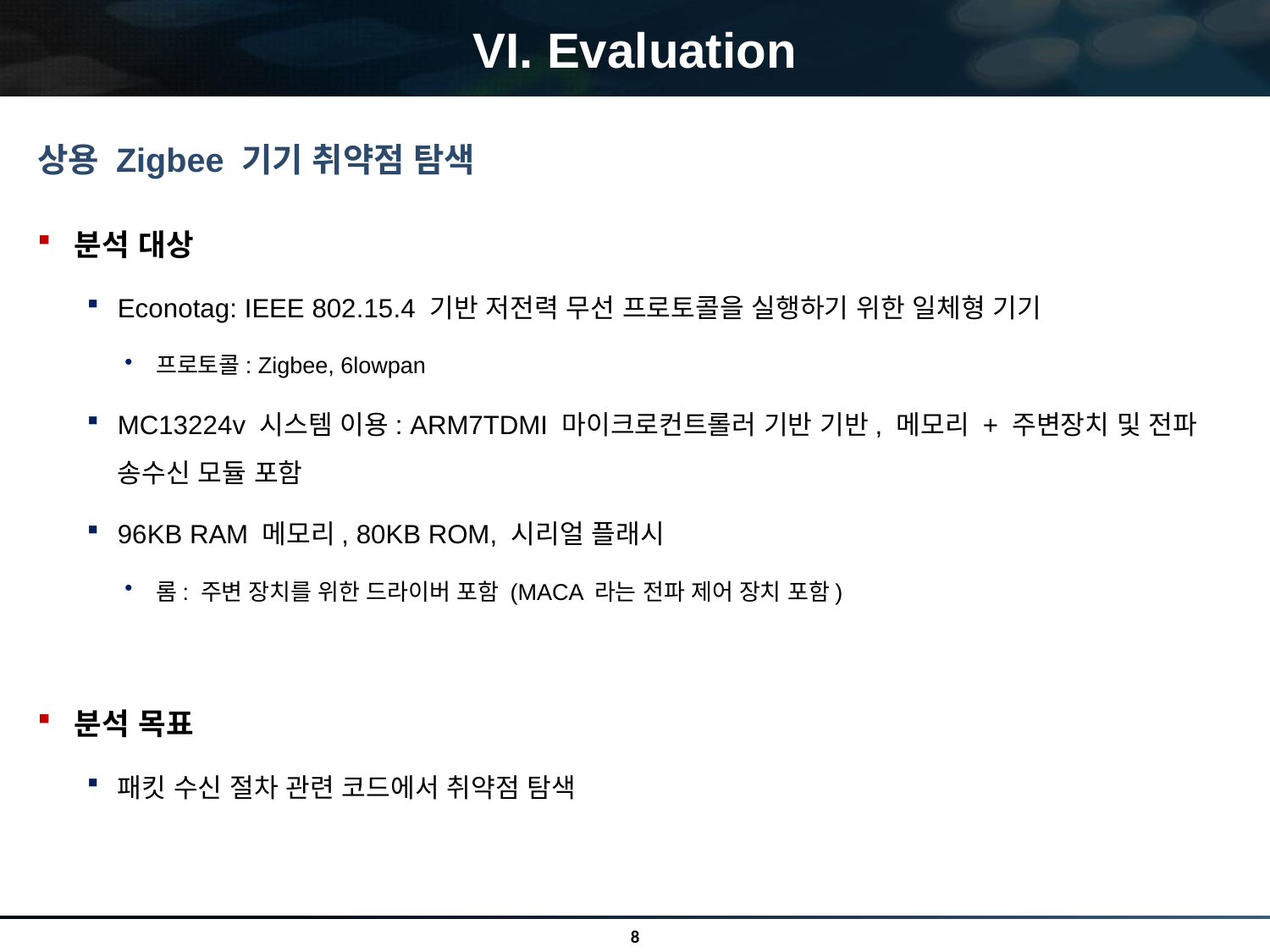

# VI. Evaluation
상용 Zigbee 기기 취약점 탐색
분석 대상
Econotag: IEEE 802.15.4 기반 저전력 무선 프로토콜을 실행하기 위한 일체형 기기
프로토콜: Zigbee, 6lowpan
MC13224v 시스템 이용: ARM7TDMI 마이크로컨트롤러 기반 기반, 메모리 + 주변장치 및 전파 송수신 모듈 포함
96KB RAM 메모리, 80KB ROM, 시리얼 플래시
롬: 주변 장치를 위한 드라이버 포함 (MACA 라는 전파 제어 장치 포함)

분석 목표
패킷 수신 절차 관련 코드에서 취약점 탐색